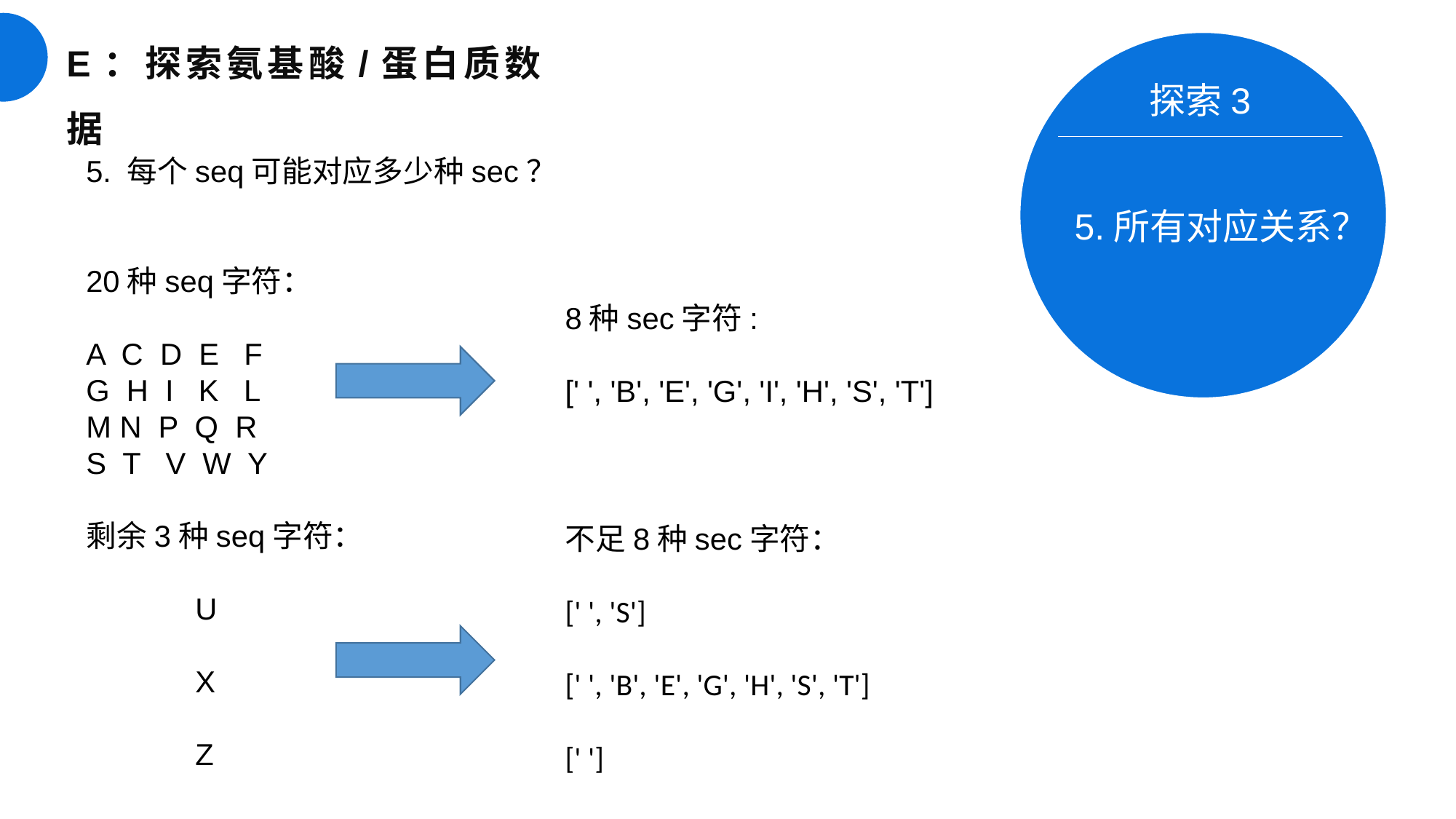

E：探索氨基酸/蛋白质数据

探索3
5.所有对应关系？
5. 每个seq可能对应多少种sec？

20种seq字符：

A  C  D  E   F
G  H  I   K   L
M N  P  Q  R
S  T   V  W  Y

剩余3种seq字符：

	U

	X

	Z
8种sec字符:

[' ', 'B', 'E', 'G', 'I', 'H', 'S', 'T']

不足8种sec字符：

[' ', 'S']

[' ', 'B', 'E', 'G', 'H', 'S', 'T']

[' ']